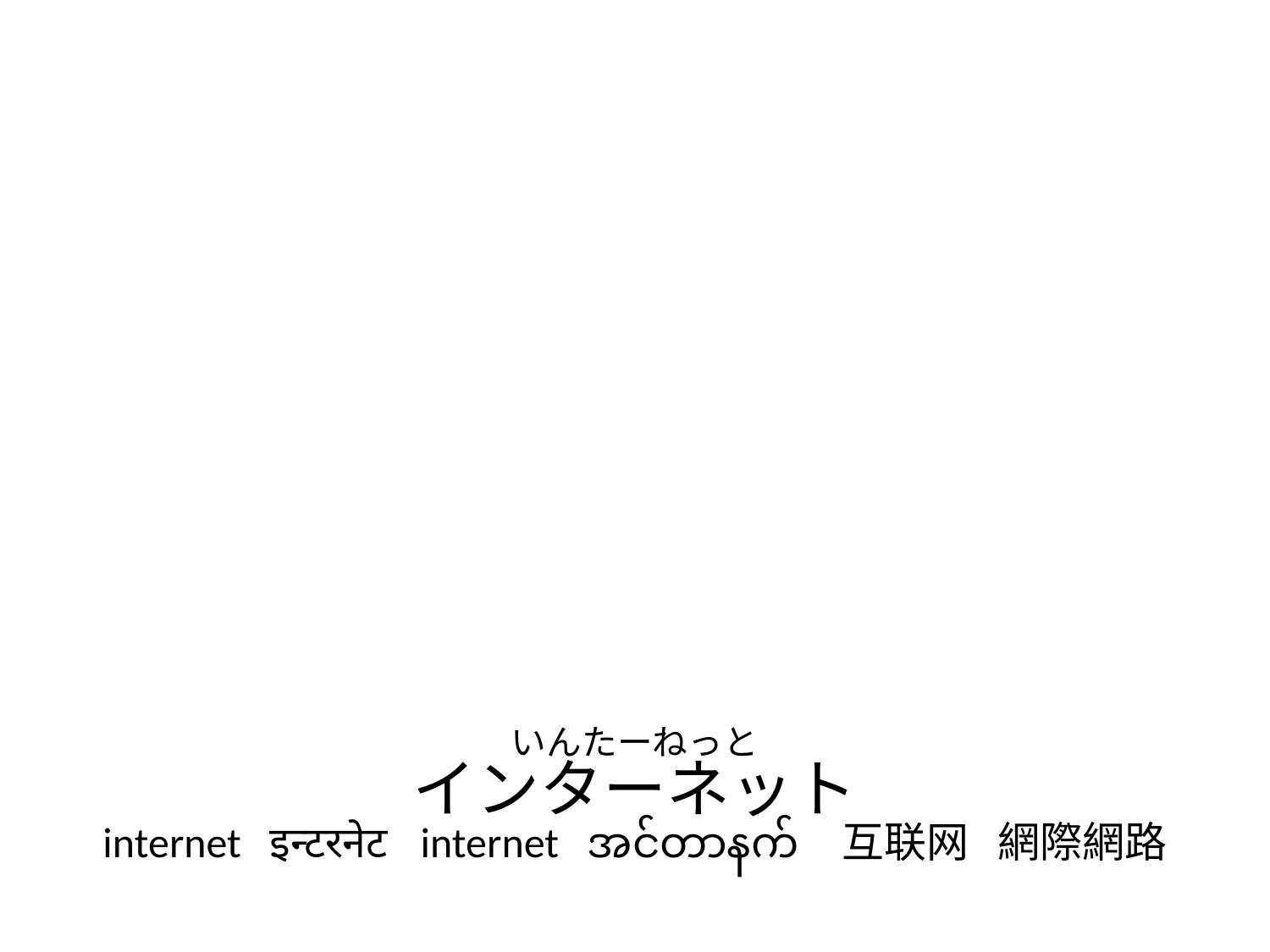

いんたーねっと
インターネット
internet   इन्टरनेट   internet   အင်တာနက်   互联网   網際網路